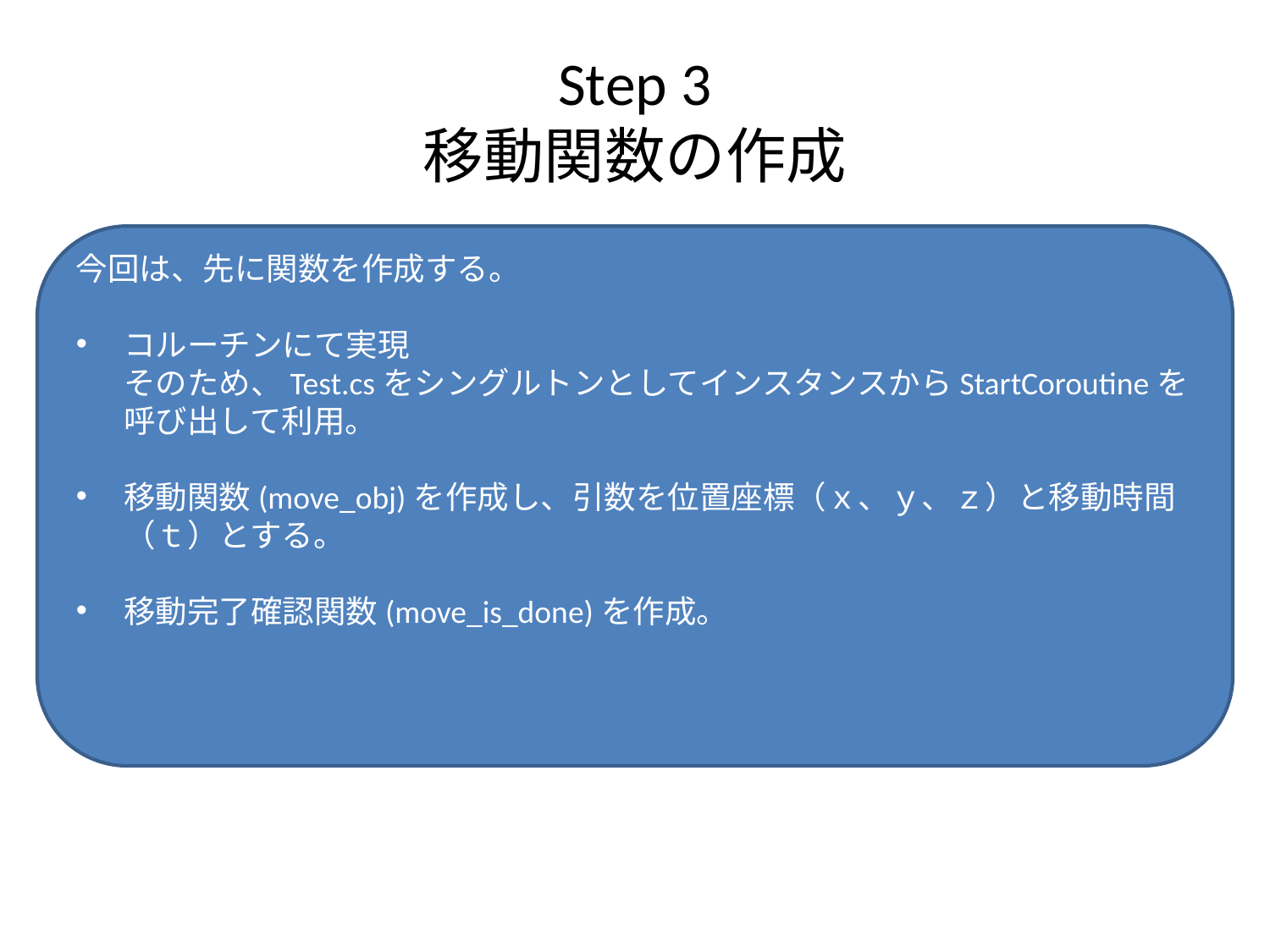

# Step 3 移動関数の作成
今回は、先に関数を作成する。

コルーチンにて実現
そのため、Test.csをシングルトンとしてインスタンスからStartCoroutineを呼び出して利用。

移動関数(move_obj)を作成し、引数を位置座標（ｘ、ｙ、ｚ）と移動時間（ｔ）とする。

移動完了確認関数(move_is_done)を作成。